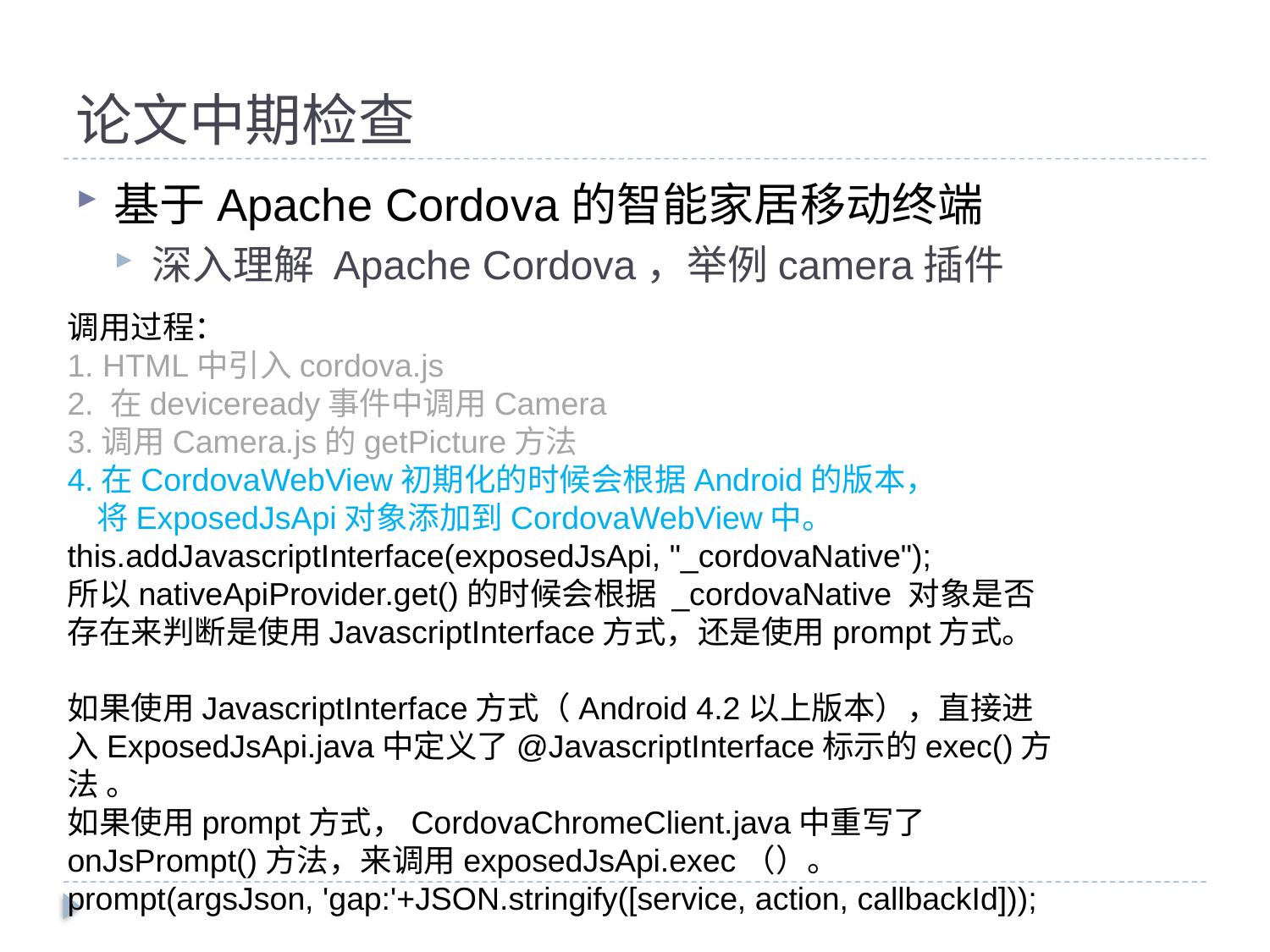

# 论文中期检查
基于Apache Cordova的智能家居移动终端
深入理解 Apache Cordova，举例camera插件
调用过程：
1. HTML中引入cordova.js
2. 在deviceready事件中调用Camera
3.调用Camera.js的getPicture方法
4.在CordovaWebView初期化的时候会根据Android的版本，
   将ExposedJsApi对象添加到CordovaWebView中。
this.addJavascriptInterface(exposedJsApi, "_cordovaNative");
所以nativeApiProvider.get()的时候会根据 _cordovaNative 对象是否存在来判断是使用JavascriptInterface方式，还是使用prompt方式。

如果使用JavascriptInterface方式（Android 4.2以上版本），直接进入ExposedJsApi.java中定义了@JavascriptInterface标示的exec()方法 。
如果使用prompt方式，CordovaChromeClient.java中重写了onJsPrompt()方法，来调用exposedJsApi.exec（）。
prompt(argsJson, 'gap:'+JSON.stringify([service, action, callbackId]));